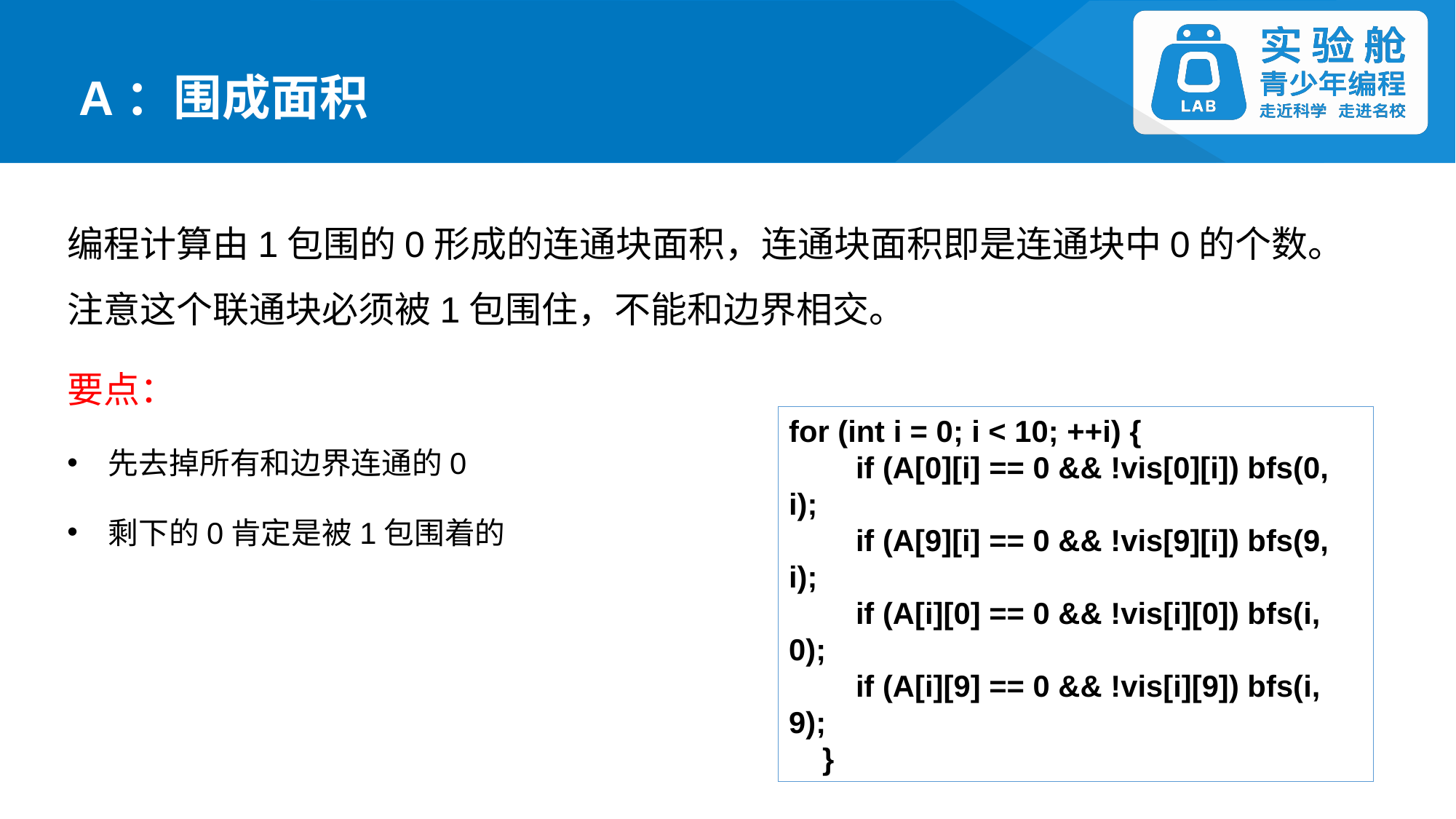

A：围成面积
编程计算由1包围的0形成的连通块面积，连通块面积即是连通块中0的个数。注意这个联通块必须被1包围住，不能和边界相交。
要点：
先去掉所有和边界连通的0
剩下的0肯定是被1包围着的
for (int i = 0; i < 10; ++i) {
        if (A[0][i] == 0 && !vis[0][i]) bfs(0, i);
        if (A[9][i] == 0 && !vis[9][i]) bfs(9, i);
        if (A[i][0] == 0 && !vis[i][0]) bfs(i, 0);
        if (A[i][9] == 0 && !vis[i][9]) bfs(i, 9);
    }